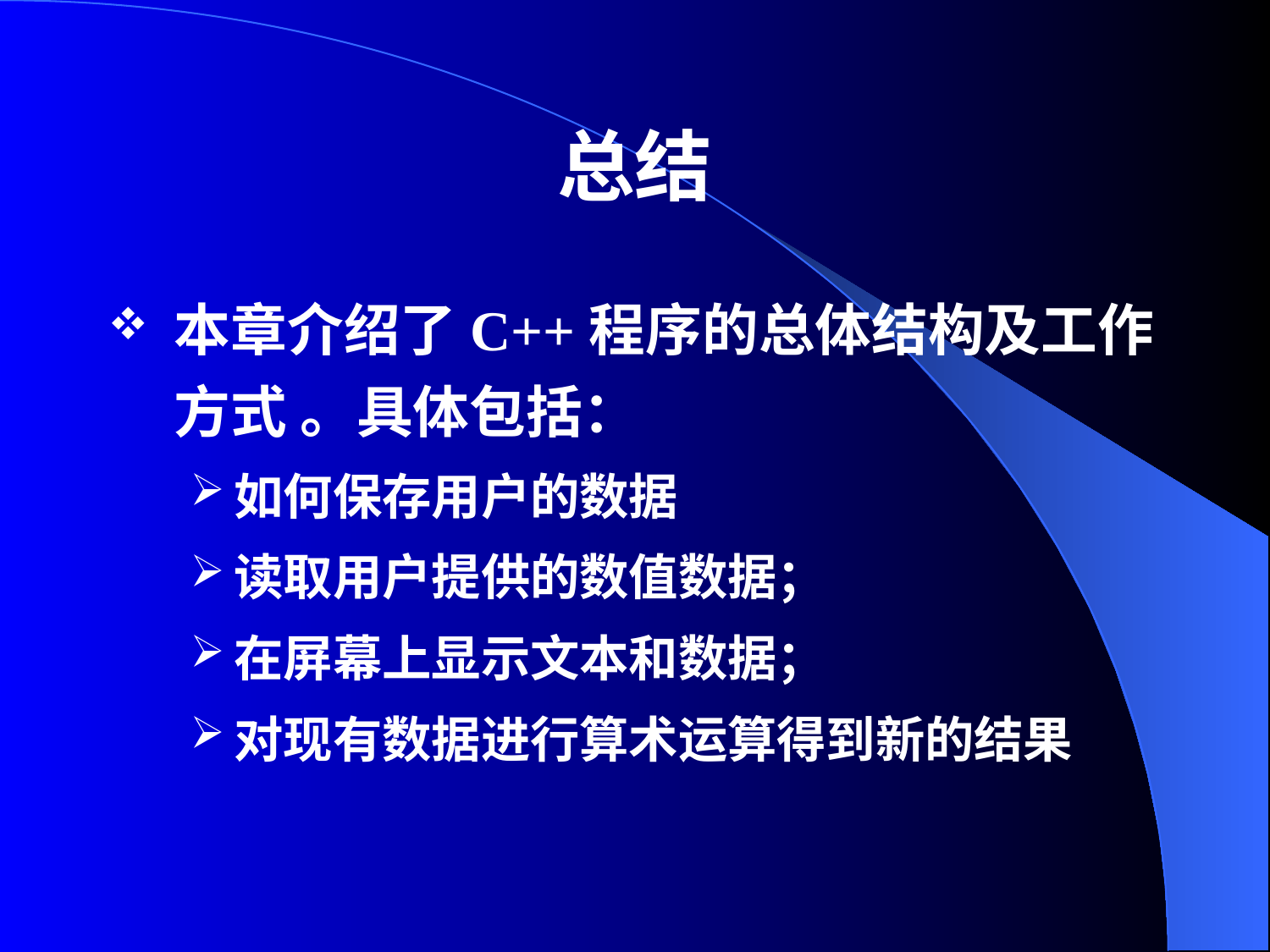

# 总结
本章介绍了C++程序的总体结构及工作方式 。具体包括：
如何保存用户的数据
读取用户提供的数值数据；
在屏幕上显示文本和数据；
对现有数据进行算术运算得到新的结果